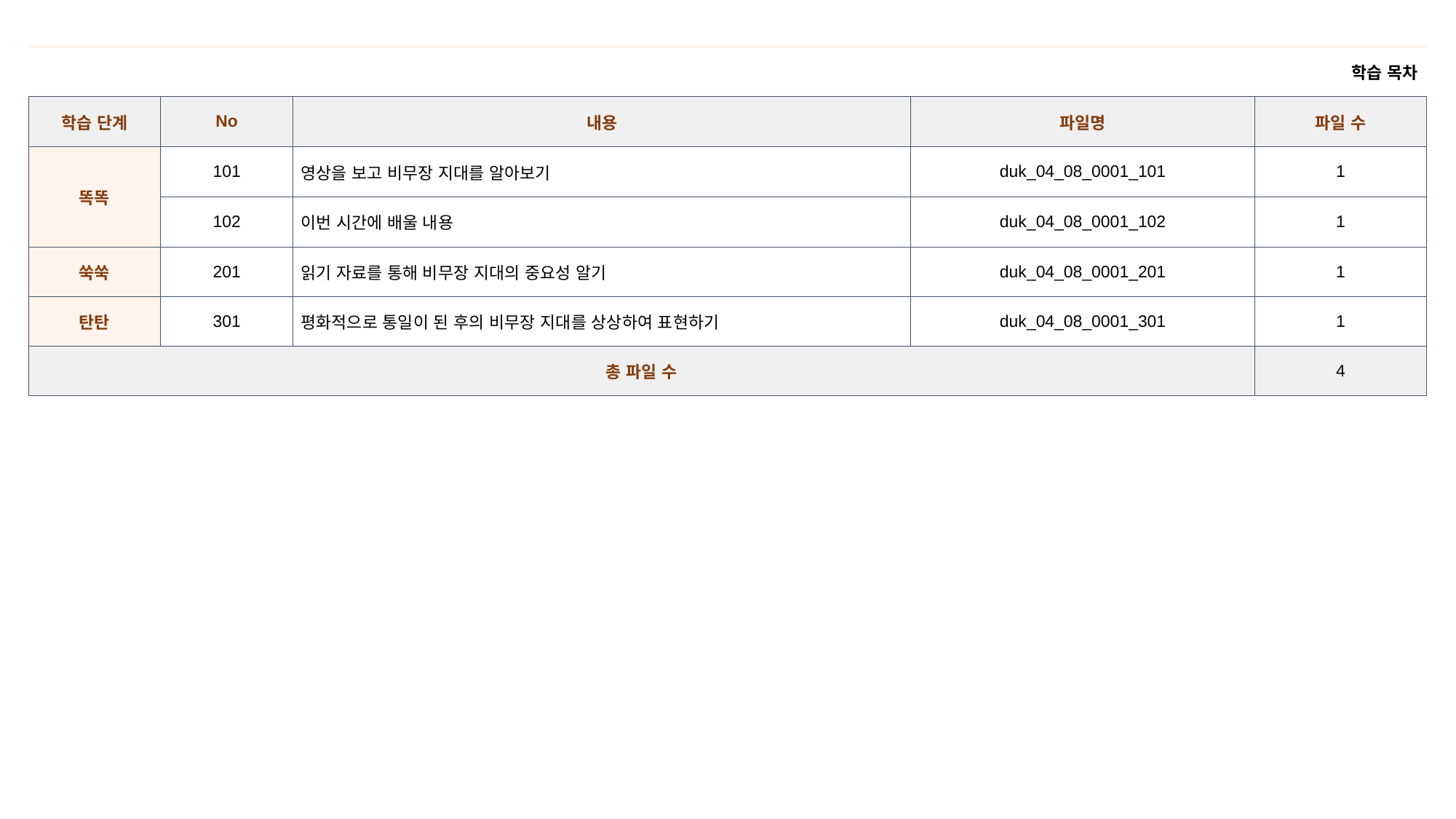

| 학습 목차 |  |  |  |  |
| --- | --- | --- | --- | --- |
| 학습 단계 | No | 내용 | 파일명 | 파일 수 |
| 똑똑 | 101 | 영상을 보고 비무장 지대를 알아보기 | duk\_04\_08\_0001\_101 | 1 |
|  | 102 | 이번 시간에 배울 내용 | duk\_04\_08\_0001\_102 | 1 |
| 쑥쑥 | 201 | 읽기 자료를 통해 비무장 지대의 중요성 알기 | duk\_04\_08\_0001\_201 | 1 |
| 탄탄 | 301 | 평화적으로 통일이 된 후의 비무장 지대를 상상하여 표현하기 | duk\_04\_08\_0001\_301 | 1 |
| 총 파일 수 |  |  |  | 4 |